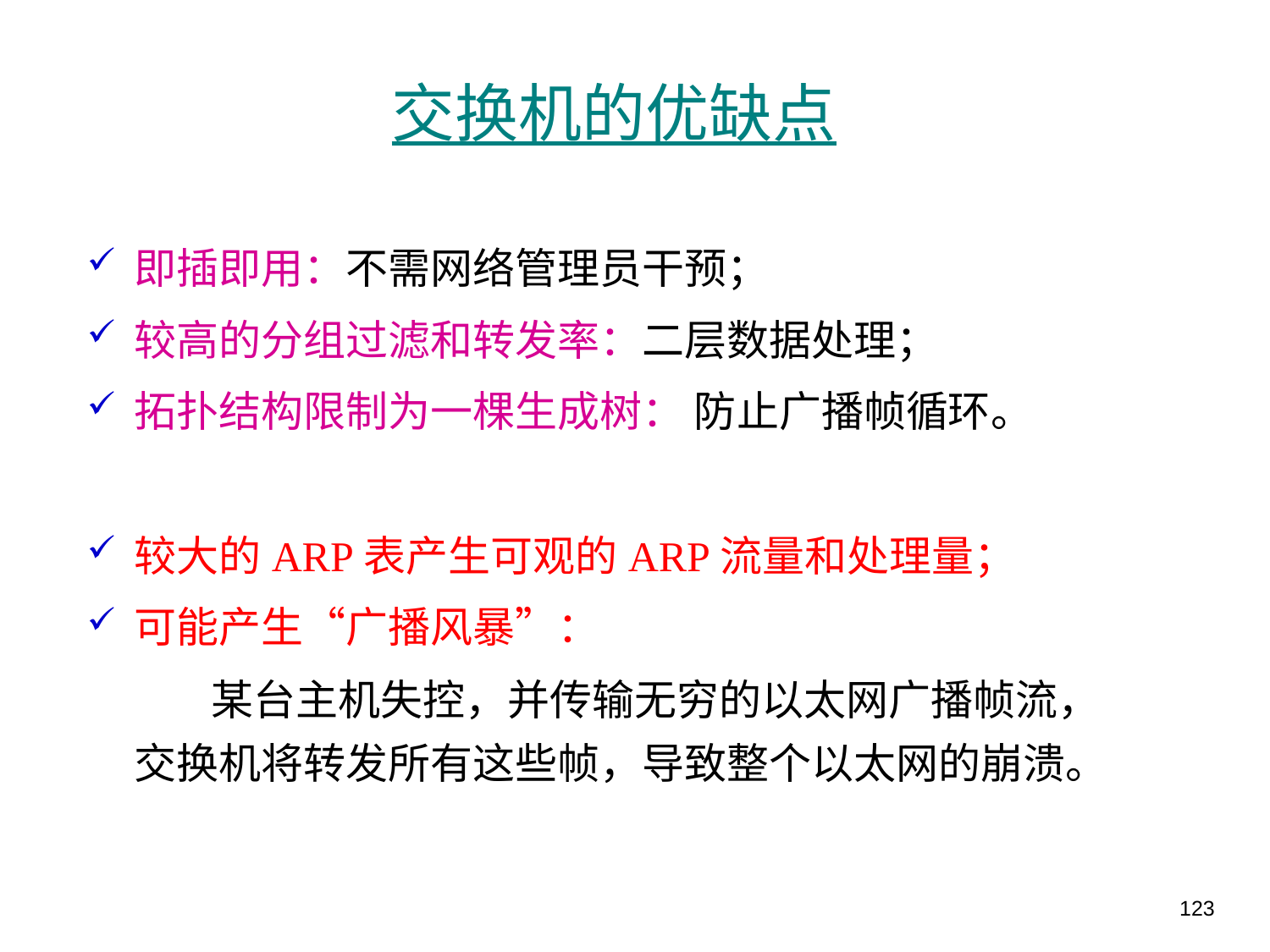

# 交换机的优缺点
即插即用：不需网络管理员干预；
较高的分组过滤和转发率：二层数据处理；
拓扑结构限制为一棵生成树： 防止广播帧循环。

较大的ARP表产生可观的ARP流量和处理量；
可能产生“广播风暴”：
            某台主机失控，并传输无穷的以太网广播帧流，交换机将转发所有这些帧，导致整个以太网的崩溃。
123